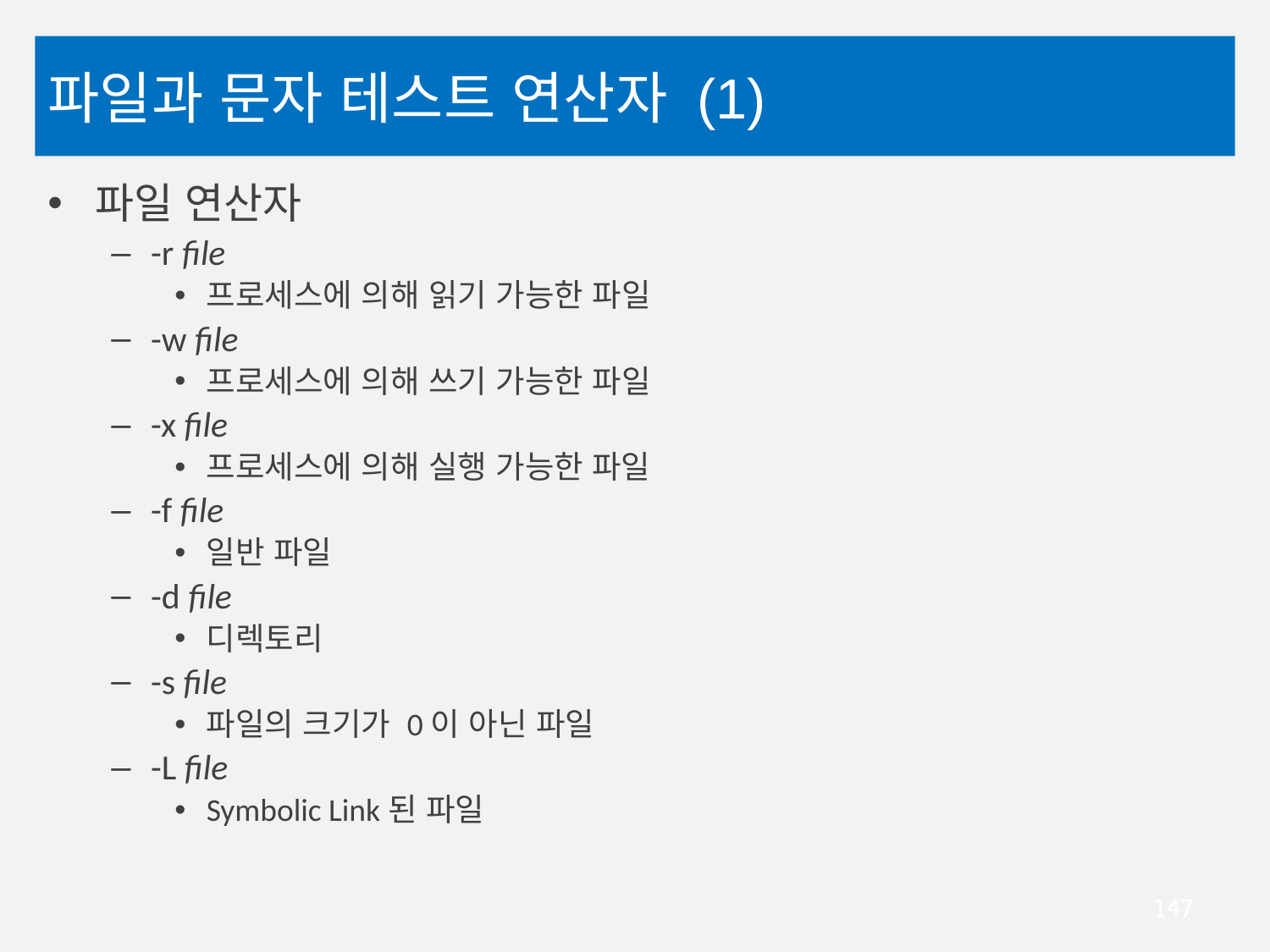

# 파일과 문자 테스트 연산자 (1)
파일 연산자
-r file
프로세스에 의해 읽기 가능한 파일
-w file
프로세스에 의해 쓰기 가능한 파일
-x file
프로세스에 의해 실행 가능한 파일
-f file
일반 파일
-d file
디렉토리
-s file
파일의 크기가 0이 아닌 파일
-L file
Symbolic Link된 파일
147